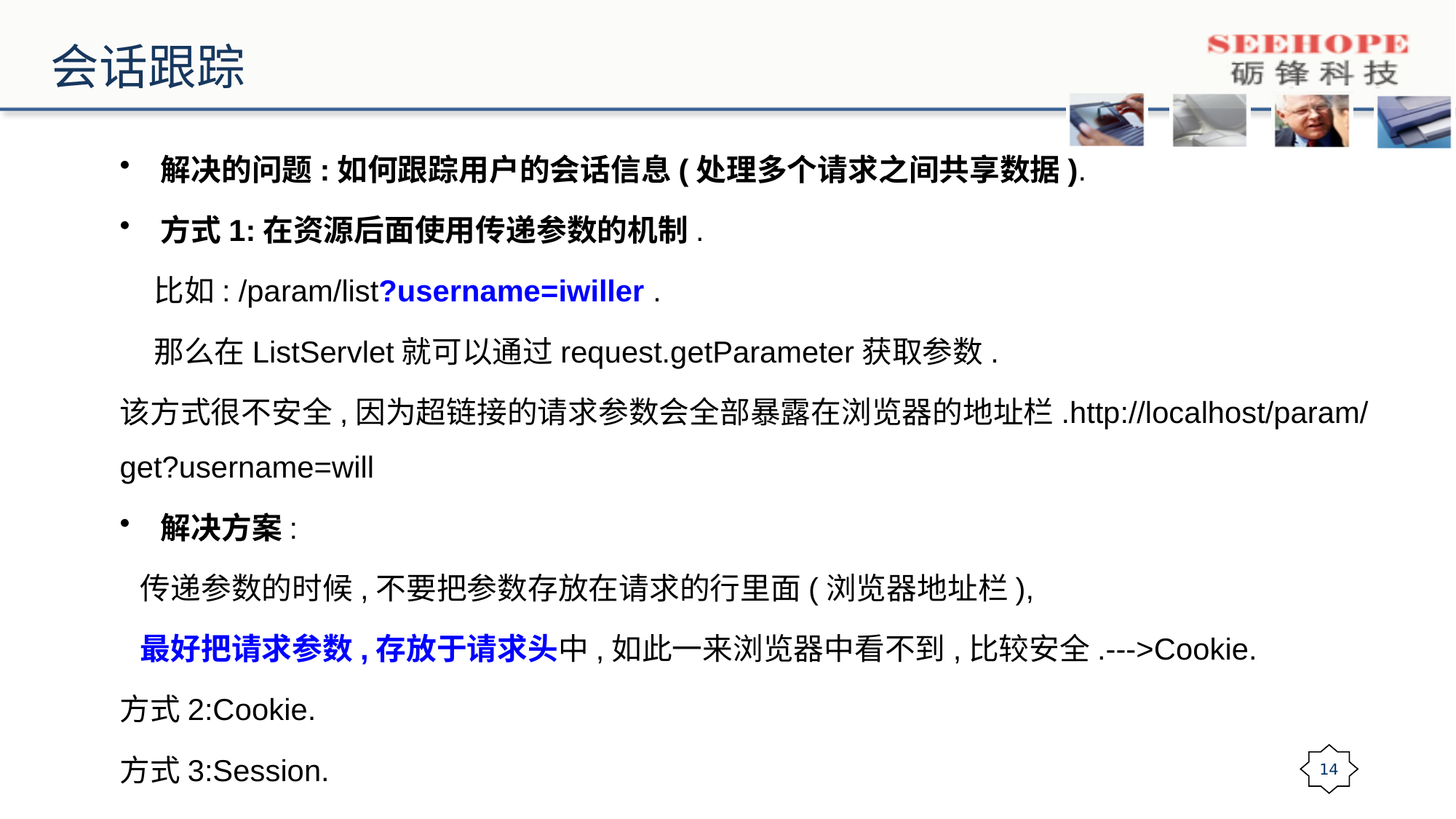

# 会话跟踪
解决的问题:如何跟踪用户的会话信息(处理多个请求之间共享数据).
方式1:在资源后面使用传递参数的机制.
    比如: /param/list?username=iwiller .
    那么在ListServlet就可以通过request.getParameter获取参数.
该方式很不安全,因为超链接的请求参数会全部暴露在浏览器的地址栏.http://localhost/param/get?username=will
解决方案:
  传递参数的时候,不要把参数存放在请求的行里面(浏览器地址栏),
  最好把请求参数,存放于请求头中,如此一来浏览器中看不到,比较安全.--->Cookie.
方式2:Cookie.
方式3:Session.